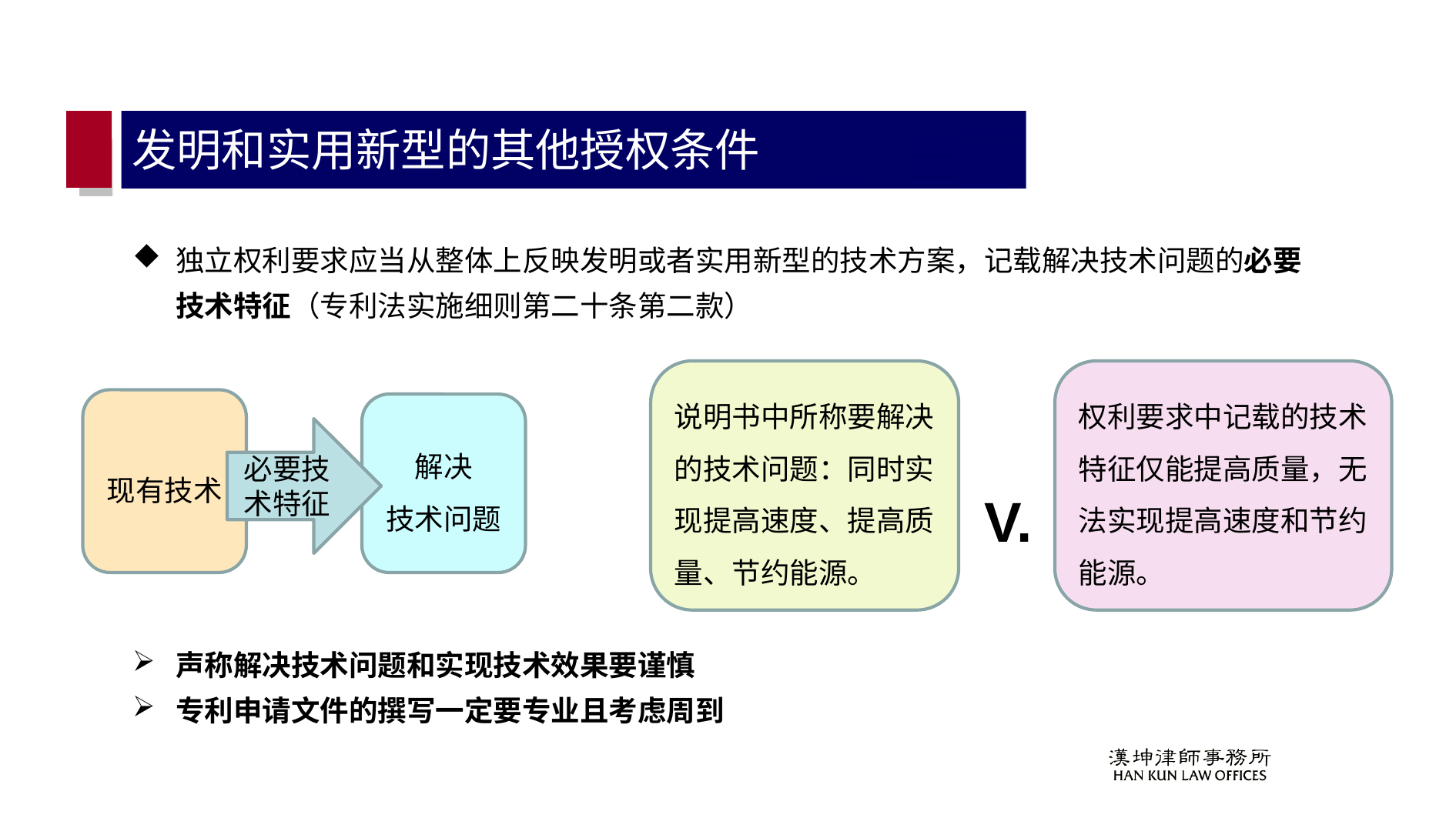

# 发明和实用新型的其他授权条件
独立权利要求应当从整体上反映发明或者实用新型的技术方案，记载解决技术问题的必要技术特征（专利法实施细则第二十条第二款）

声称解决技术问题和实现技术效果要谨慎
专利申请文件的撰写一定要专业且考虑周到

说明书中所称要解决的技术问题：同时实现提高速度、提高质量、节约能源。
权利要求中记载的技术特征仅能提高质量，无法实现提高速度和节约能源。
现有技术
解决
技术问题
必要技术特征
V.